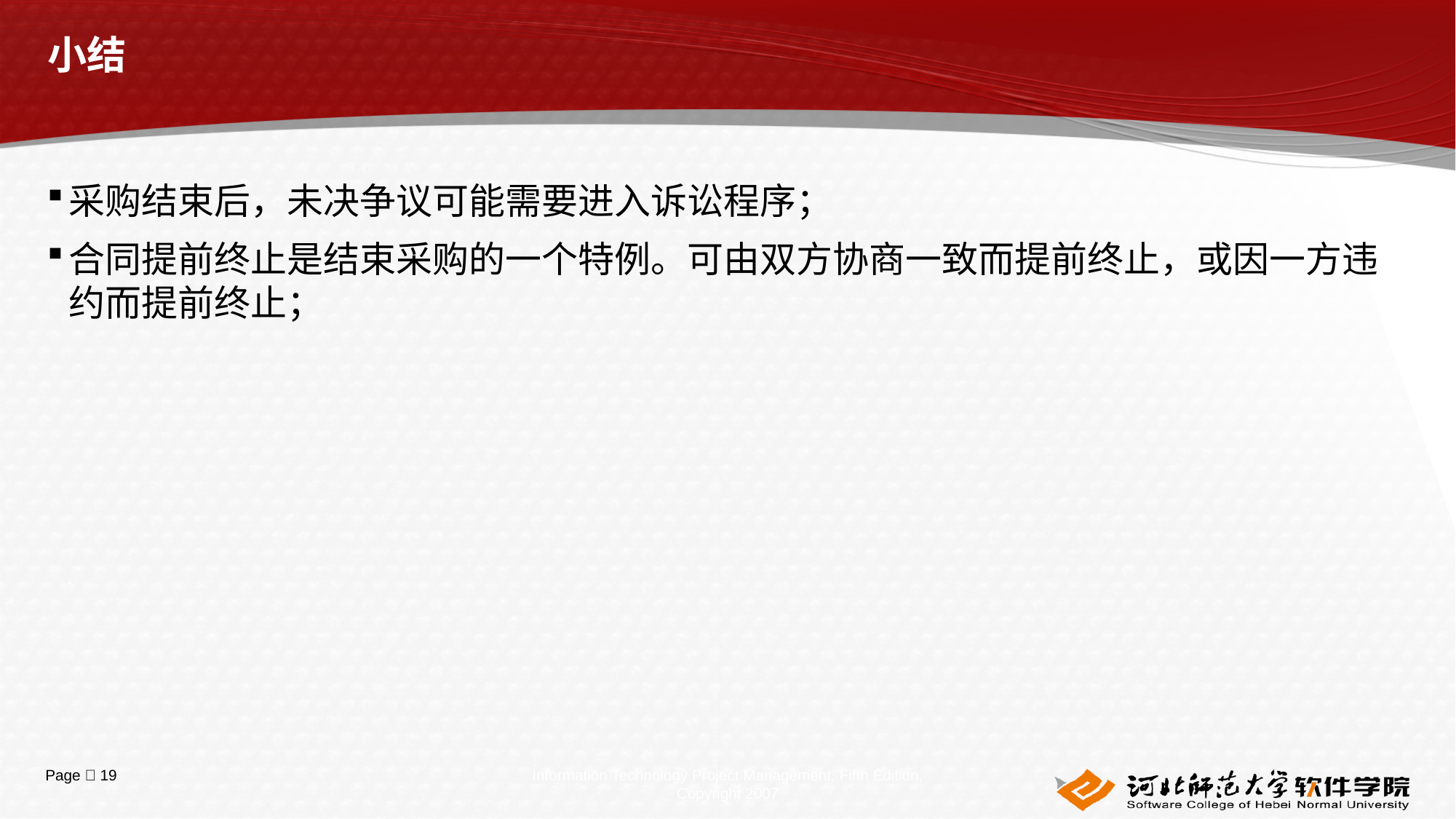

# 小结
采购结束后，未决争议可能需要进入诉讼程序；
合同提前终止是结束采购的一个特例。可由双方协商一致而提前终止，或因一方违约而提前终止；
Information Technology Project Management, Fifth Edition, Copyright 2007